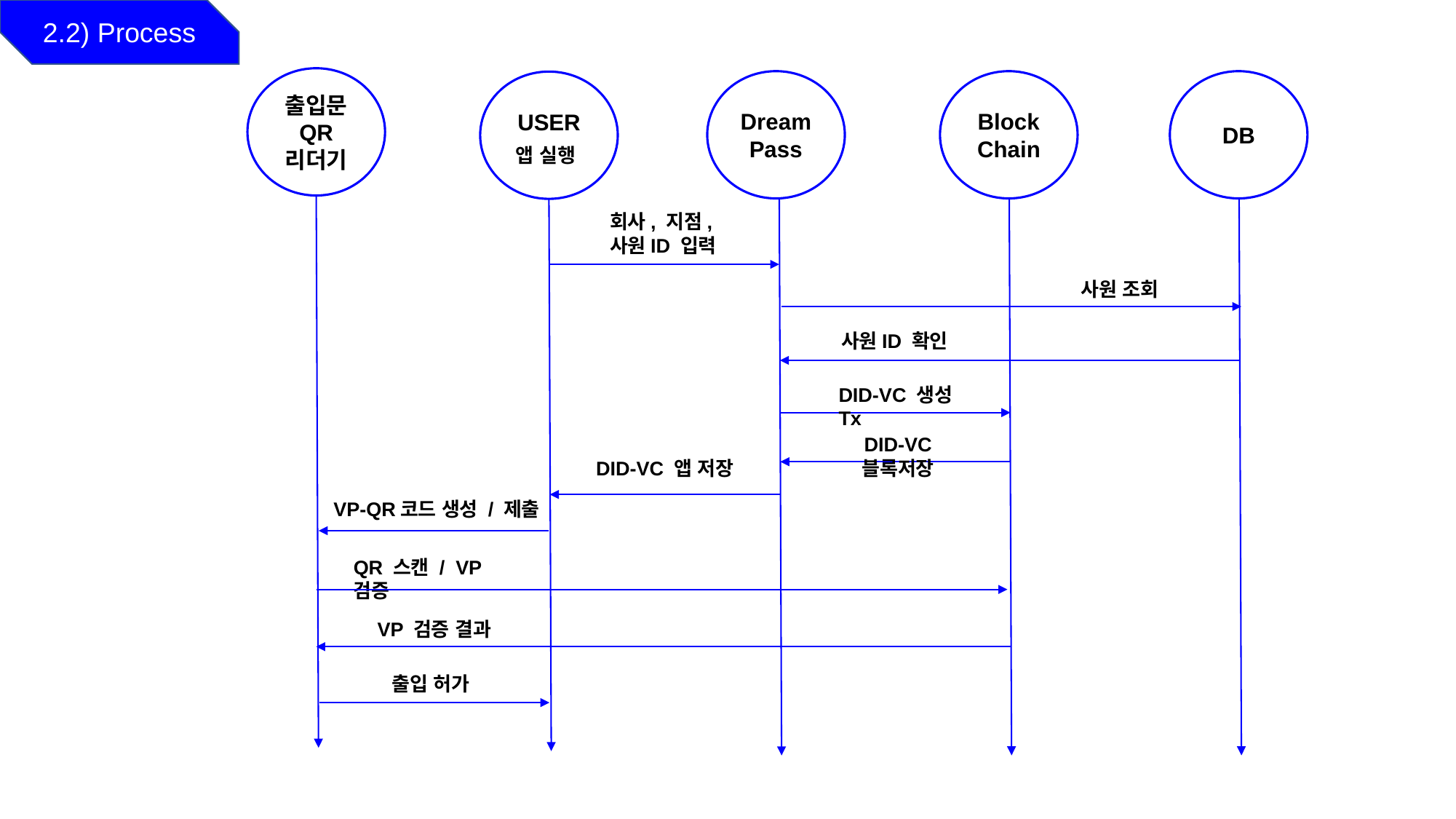

2.2) Process
출입문
QR
리더기
Dream
Pass
Block
Chain
DB
USER

앱 실행
회사, 지점,사원ID 입력
사원 조회
사원ID 확인
DID-VC 생성Tx
DID-VC 블록저장
DID-VC 앱 저장
VP-QR코드 생성 / 제출
QR 스캔 /  VP 검증
VP 검증 결과
출입 허가